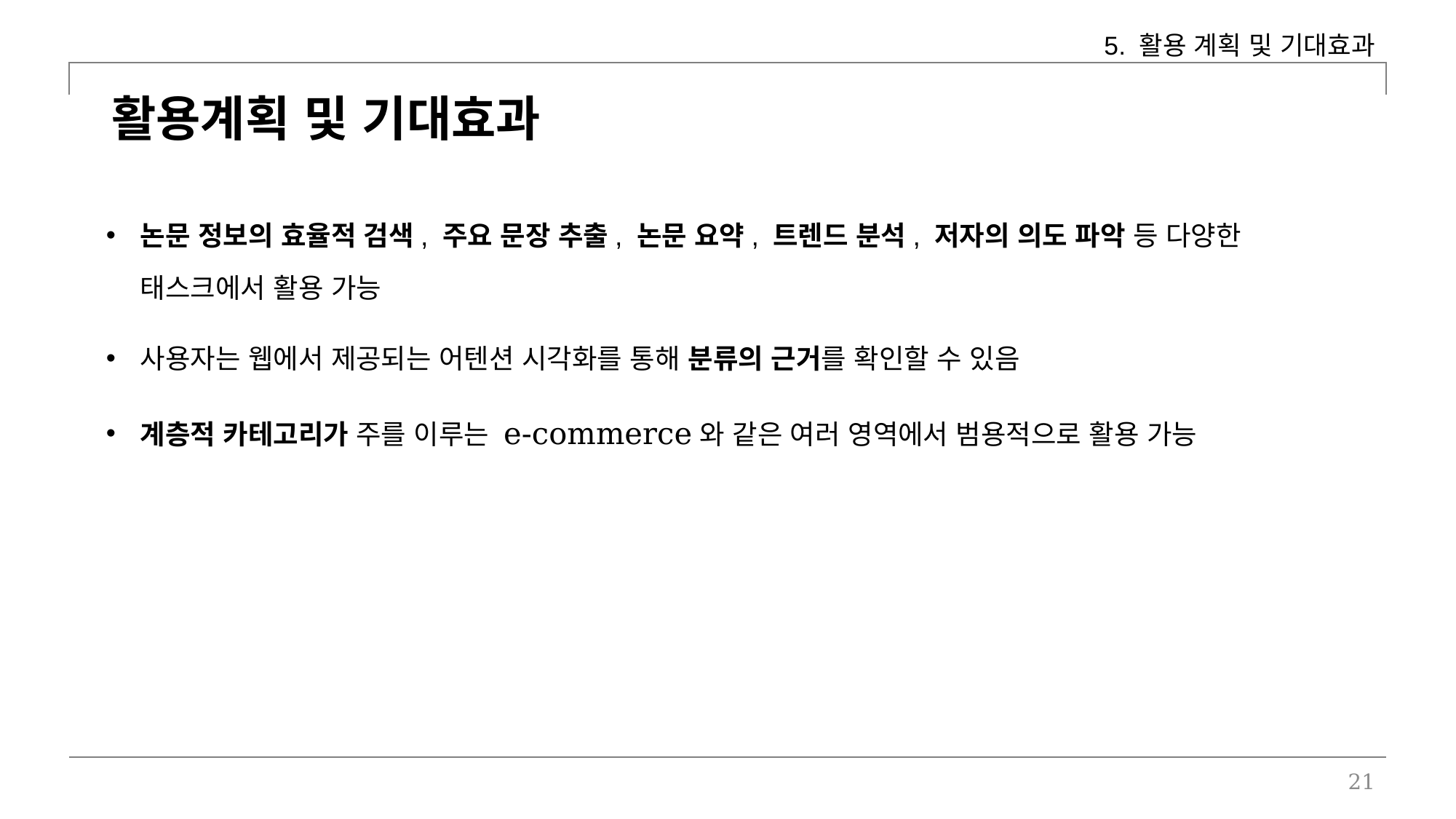

5. 활용 계획 및 기대효과
활용계획 및 기대효과
논문 정보의 효율적 검색, 주요 문장 추출, 논문 요약, 트렌드 분석, 저자의 의도 파악 등 다양한 태스크에서 활용 가능
사용자는 웹에서 제공되는 어텐션 시각화를 통해 분류의 근거를 확인할 수 있음
계층적 카테고리가 주를 이루는 e-commerce와 같은 여러 영역에서 범용적으로 활용 가능

21